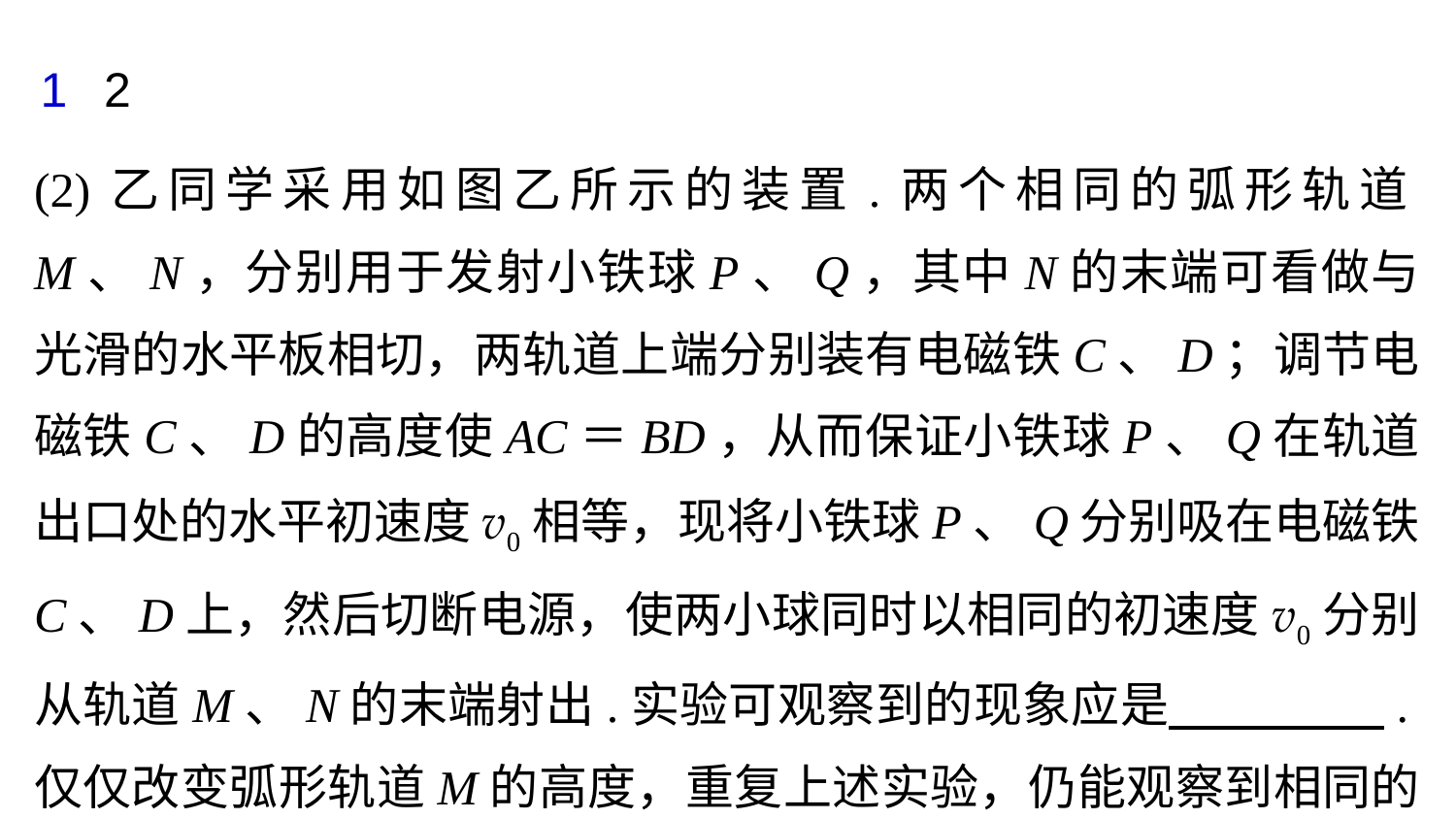

1
2
(2)乙同学采用如图乙所示的装置.两个相同的弧形轨道M、N，分别用于发射小铁球P、Q，其中N的末端可看做与光滑的水平板相切，两轨道上端分别装有电磁铁C、D；调节电磁铁C、D的高度使AC＝BD，从而保证小铁球P、Q在轨道出口处的水平初速度v0相等，现将小铁球P、Q分别吸在电磁铁C、D上，然后切断电源，使两小球同时以相同的初速度v0分别从轨道M、N的末端射出.实验可观察到的现象应是                   .仅仅改变弧形轨道M的高度，重复上述实验，仍能观察到相同的现象，这说明                         .